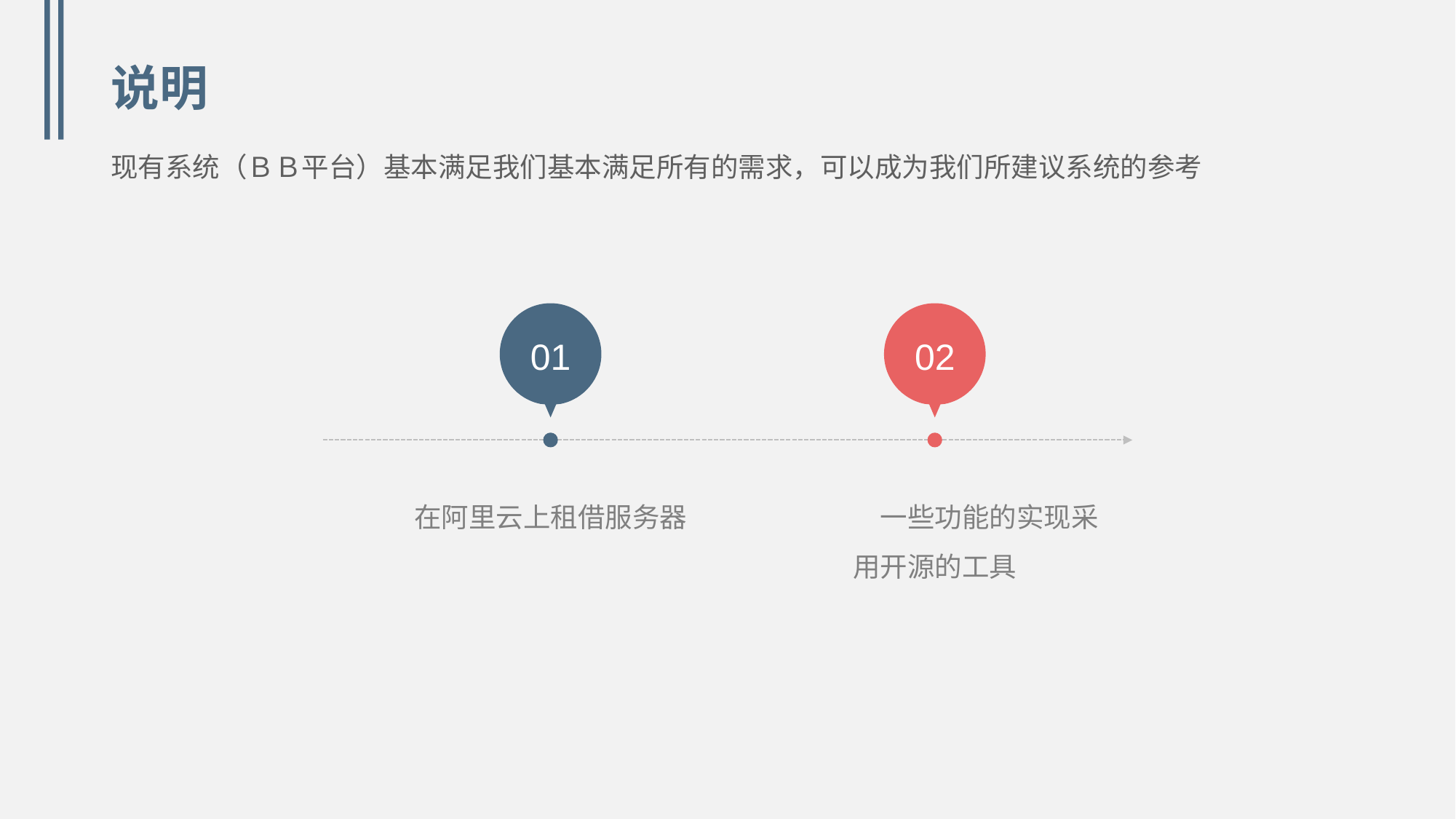

说明
现有系统（ＢＢ平台）基本满足我们基本满足所有的需求，可以成为我们所建议系统的参考
01
02
在阿里云上租借服务器
	一些功能的实现采用开源的工具